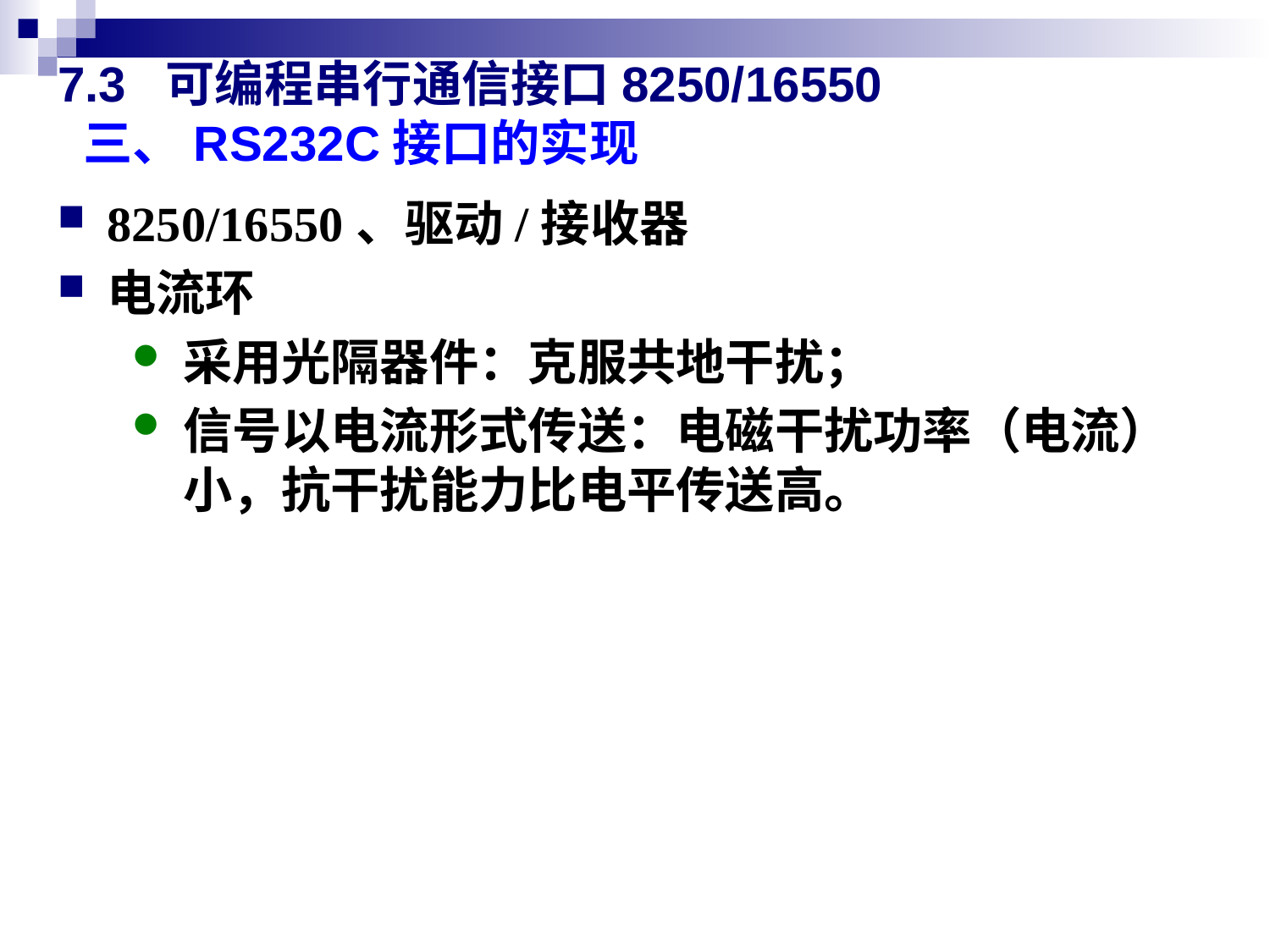

# 7.3  可编程串行通信接口8250/16550 三、RS232C接口的实现
8250/16550、驱动/接收器
电流环
采用光隔器件：克服共地干扰；
信号以电流形式传送：电磁干扰功率（电流）小，抗干扰能力比电平传送高。